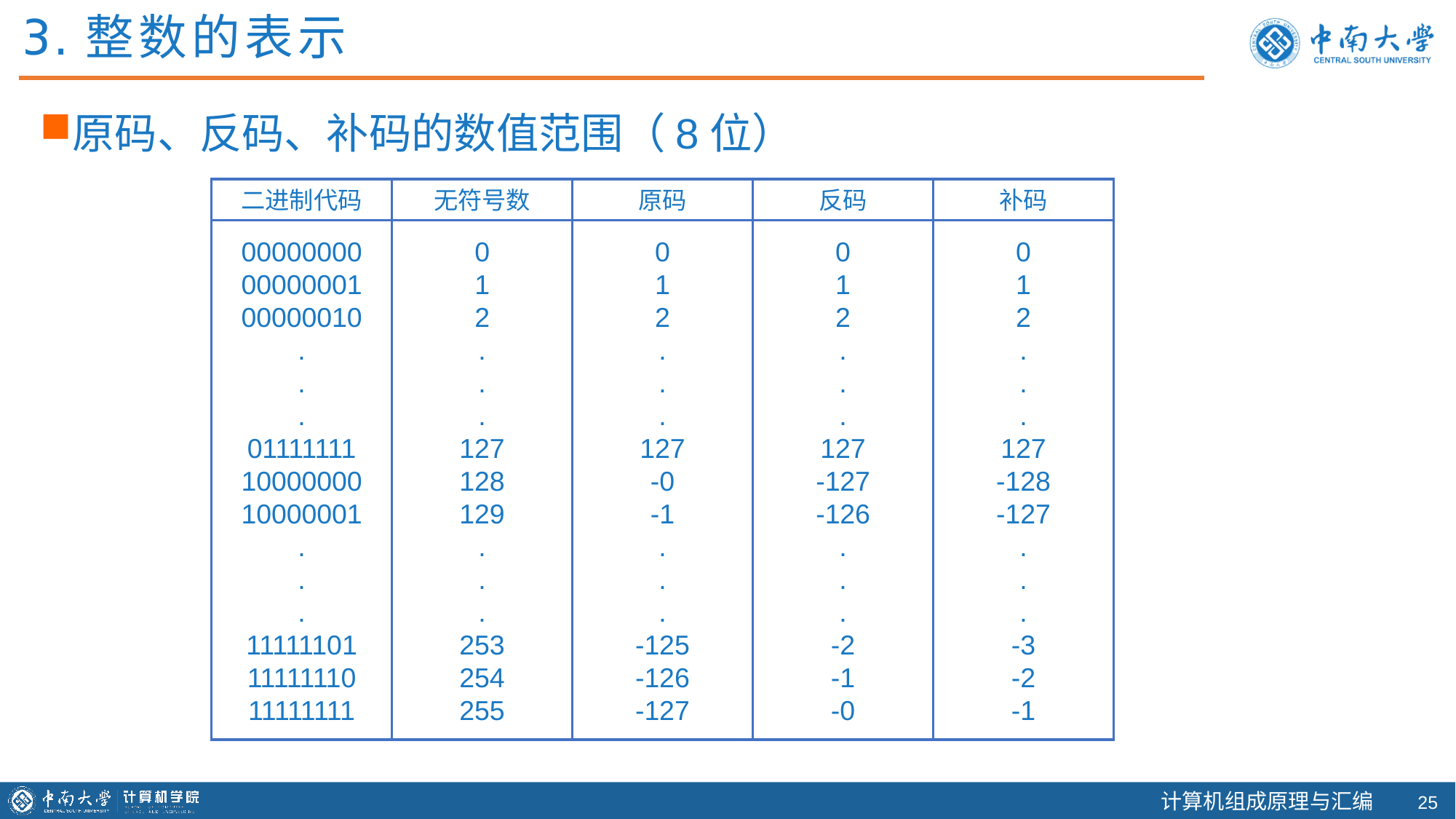

3.整数的表示
原码、反码、补码的数值范围（8位）
二进制代码
00000000
00000001
00000010
.
.
.
01111111
10000000
10000001
.
.
.
11111101
11111110
11111111
无符号数
0
1
2
.
.
.
127
128
129
.
.
.
253
254
255
原码
0
1
2
.
.
.
127
-0
-1
.
.
.
-125
-126
-127
反码
0
1
2
.
.
.
127
-127
-126
.
.
.
-2
-1
-0
补码
0
1
2
.
.
.
127
-128
-127
.
.
.
-3
-2
-1
25